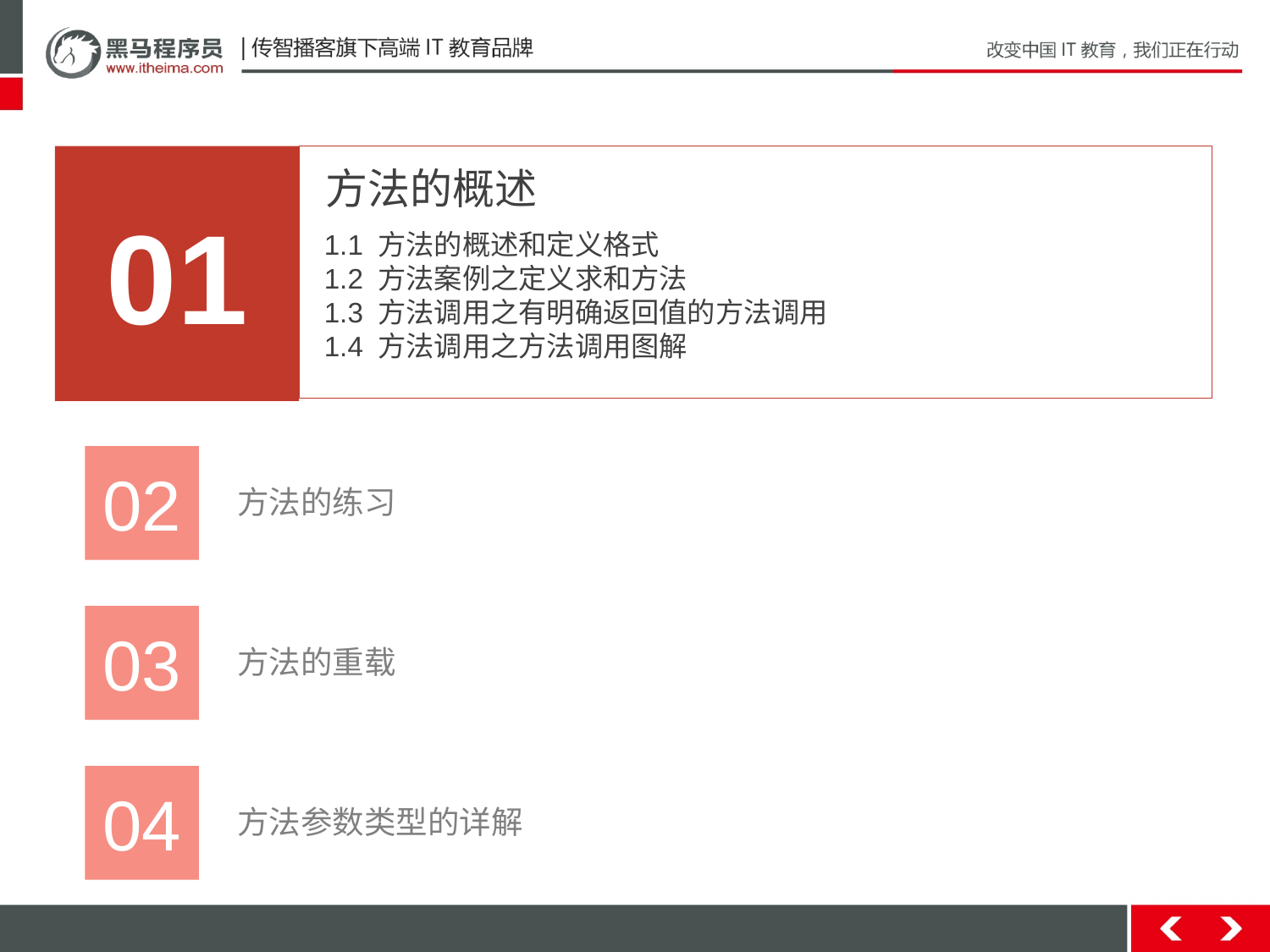

01

方法的概述

1.1 方法的概述和定义格式
1.2 方法案例之定义求和方法
1.3 方法调用之有明确返回值的方法调用
1.4 方法调用之方法调用图解

02
方法的练习

03
方法的重载

04
方法参数类型的详解